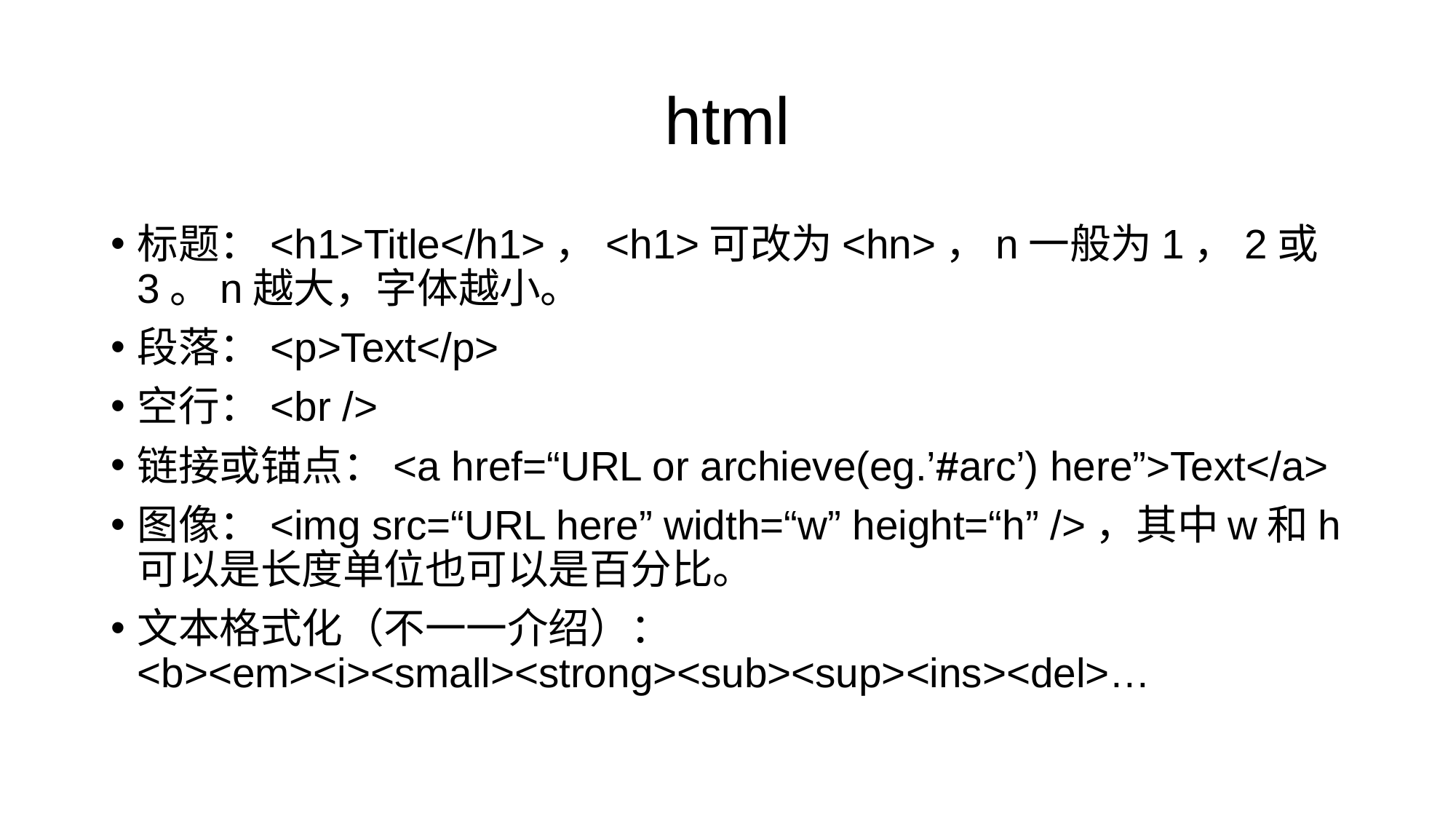

# html
标题：<h1>Title</h1>，<h1>可改为<hn>，n一般为1，2或3。n越大，字体越小。
段落：<p>Text</p>
空行：<br />
链接或锚点：<a href=“URL or archieve(eg.’#arc’) here”>Text</a>
图像：<img src=“URL here” width=“w” height=“h” />，其中w和h可以是长度单位也可以是百分比。
文本格式化（不一一介绍）：<b><em><i><small><strong><sub><sup><ins><del>…